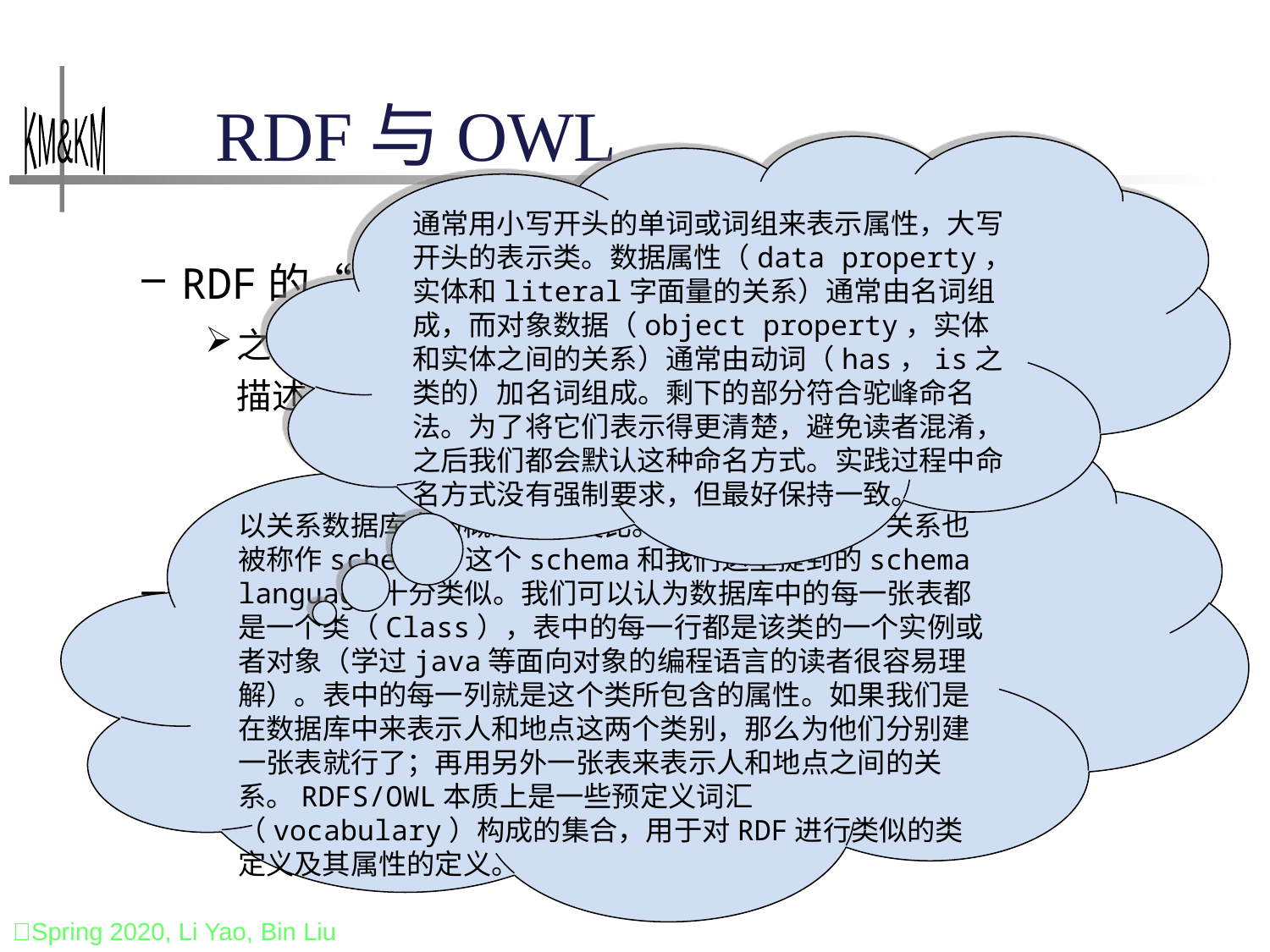

# RDF与OWL
通常用小写开头的单词或词组来表示属性，大写开头的表示类。数据属性（data property，实体和literal字面量的关系）通常由名词组成，而对象数据（object property，实体和实体之间的关系）通常由动词（has，is之类的）加名词组成。剩下的部分符合驼峰命名法。为了将它们表示得更清楚，避免读者混淆，之后我们都会默认这种命名方式。实践过程中命名方式没有强制要求，但最好保持一致。
RDF的“衣服”——RDFS/OWL
之所以说RDFS/OWL是RDF的“衣服”，因为它们都是用来描述RDF数据的

RDFS/OWL序列化方式和RDF没什么不同，其实在表现形式上，它们就是RDF
常用的方式主要是RDF/XML，Turtle
以关系数据库中的概念进行类比。在许多数据库中，关系也被称作schema。这个schema和我们这里提到的schema language十分类似。我们可以认为数据库中的每一张表都是一个类（Class），表中的每一行都是该类的一个实例或者对象（学过java等面向对象的编程语言的读者很容易理解）。表中的每一列就是这个类所包含的属性。如果我们是在数据库中来表示人和地点这两个类别，那么为他们分别建一张表就行了；再用另外一张表来表示人和地点之间的关系。RDFS/OWL本质上是一些预定义词汇（vocabulary）构成的集合，用于对RDF进行类似的类定义及其属性的定义。